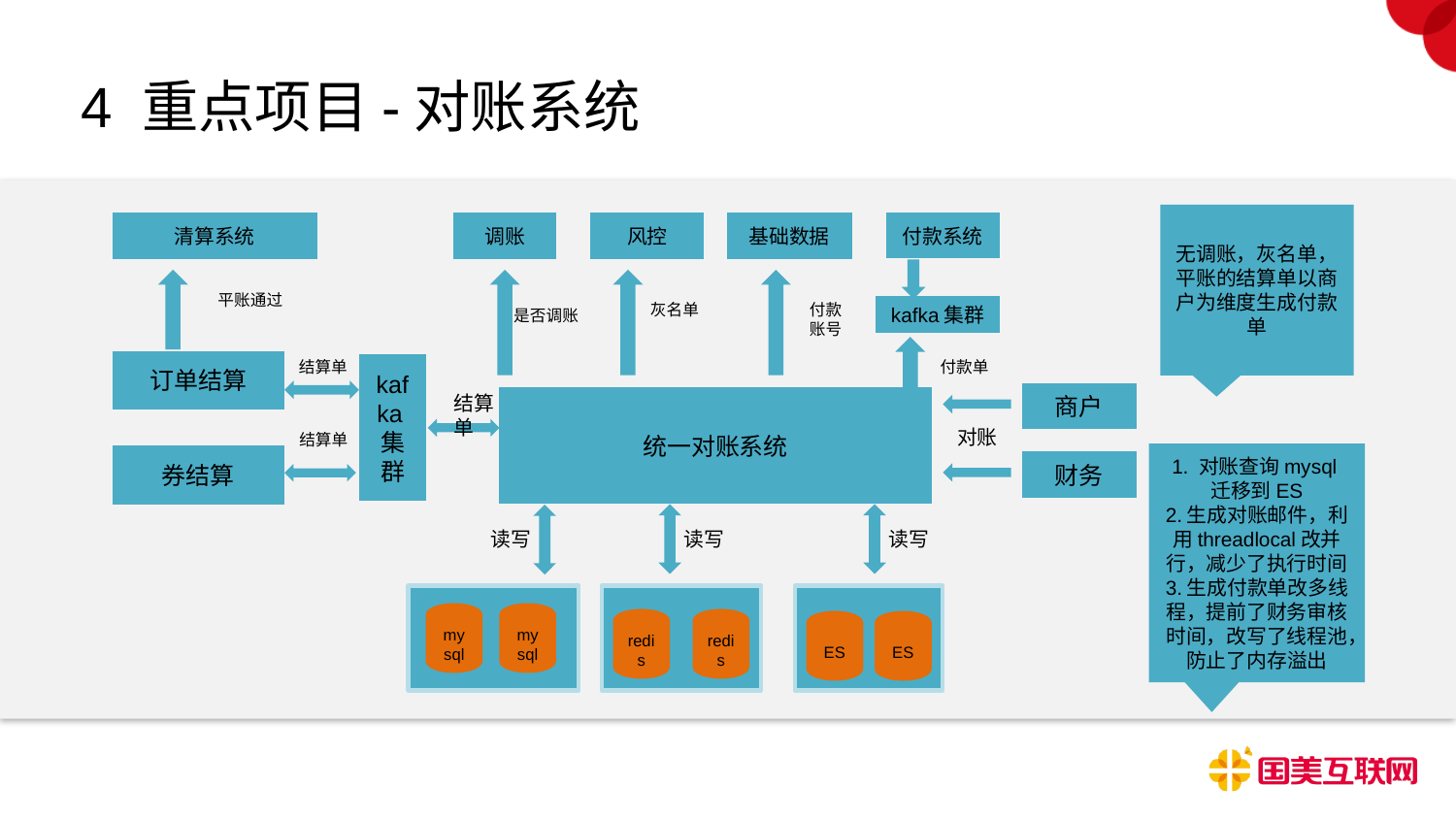

# 4 重点项目-对账系统
无调账，灰名单，平账的结算单以商户为维度生成付款单
清算系统
调账
风控
基础数据
付款系统
平账通过
灰名单
付款账号
是否调账
订单结算

商户
统一对账系统
券结算
财务

mysql
mysql
redis
redis
ES

kafka集群

结算单
付款单
kafka集群
结算单

对账

结算单
1. 对账查询mysql迁移到ES
2.生成对账邮件，利用threadlocal改并行，减少了执行时间
3.生成付款单改多线程，提前了财务审核时间，改写了线程池，防止了内存溢出

读写
读写
读写
ES